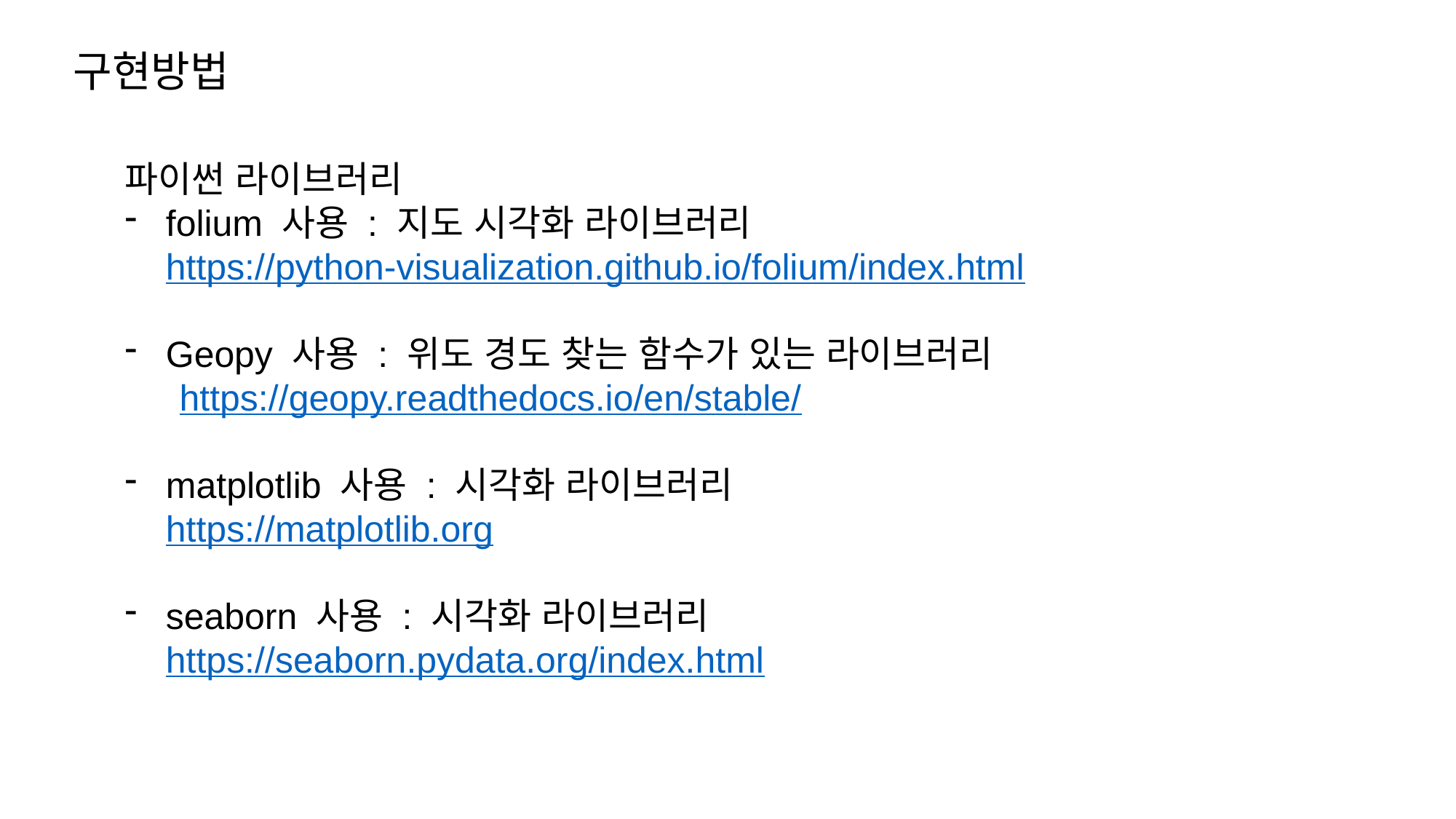

구현방법
파이썬 라이브러리
folium 사용 : 지도 시각화 라이브러리
https://python-visualization.github.io/folium/index.html

Geopy 사용 : 위도 경도 찾는 함수가 있는 라이브러리
https://geopy.readthedocs.io/en/stable/

matplotlib 사용 : 시각화 라이브러리
https://matplotlib.org
seaborn 사용 : 시각화 라이브러리
https://seaborn.pydata.org/index.html